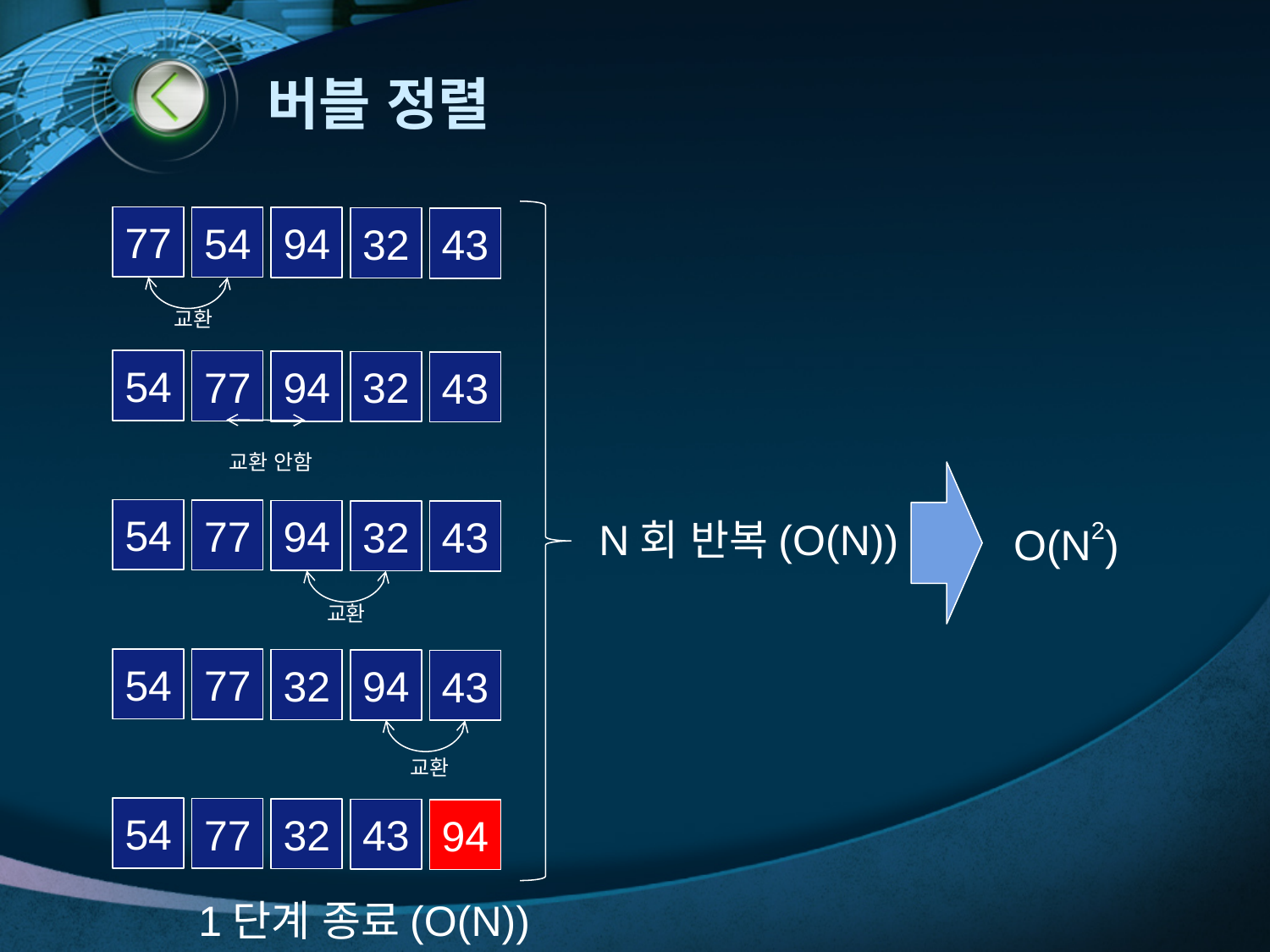

# 버블 정렬

77
54
94
32
43
교환
54
77
94
32
43
교환 안함

54
77
94
32
43
N회 반복(O(N))
O(N2)
교환
54
77
32
94
43
교환
54
77
32
43
94
1단계 종료(O(N))